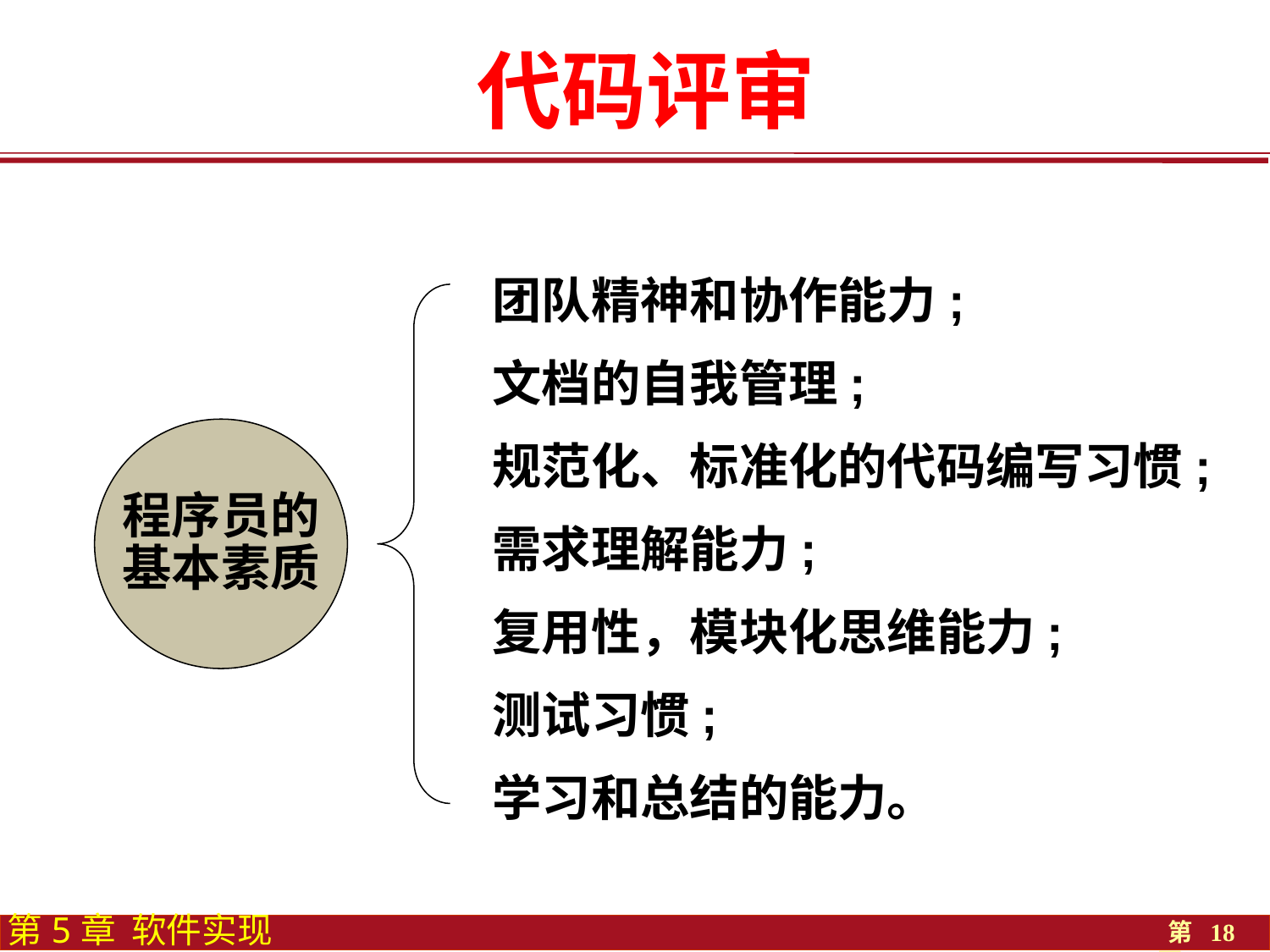

代码评审
团队精神和协作能力;
文档的自我管理;
规范化、标准化的代码编写习惯;
需求理解能力;
复用性，模块化思维能力;
测试习惯;
学习和总结的能力。

程序员的
基本素质